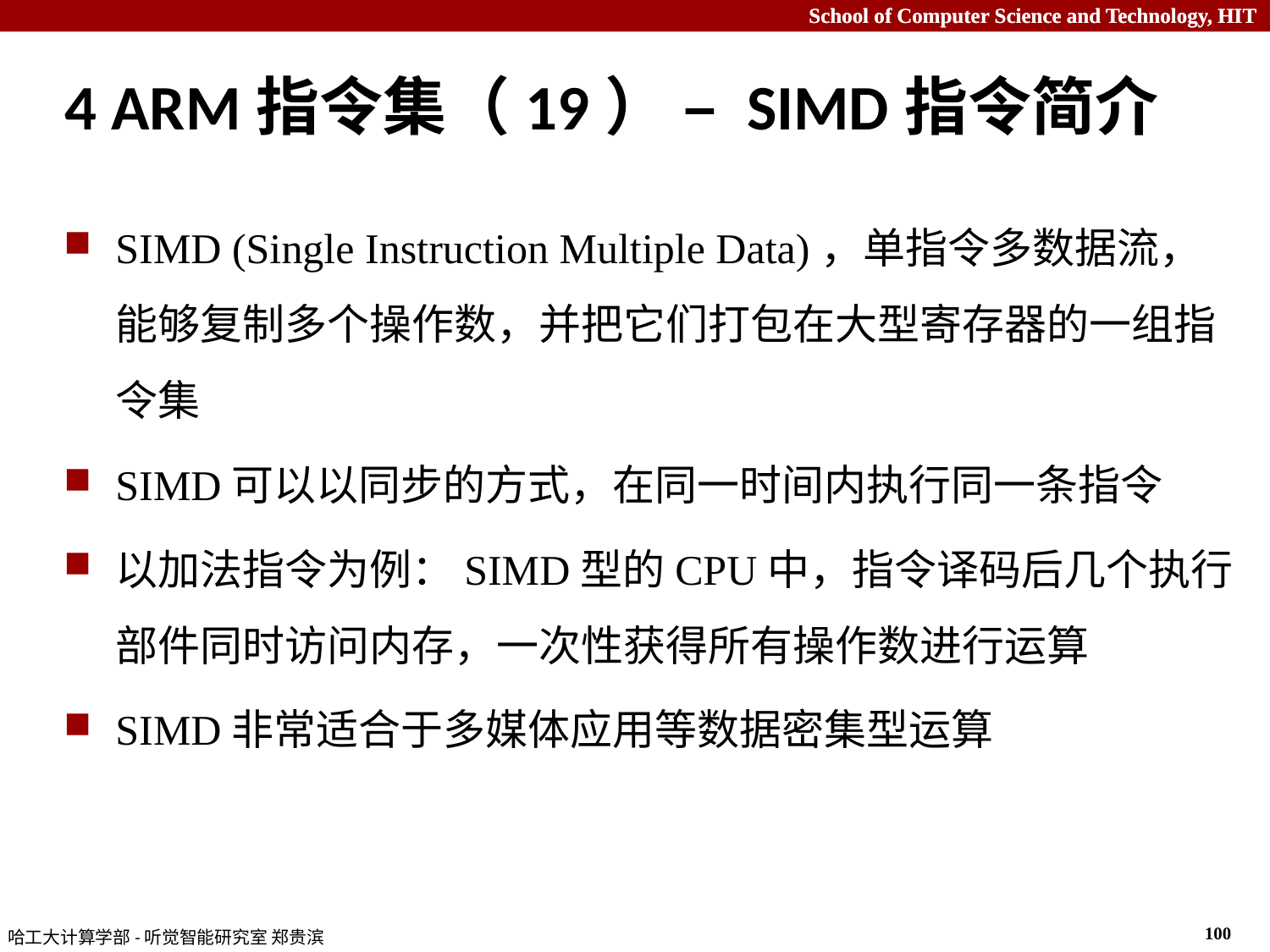

# 4 ARM指令集（19） – SIMD指令简介
SIMD (Single Instruction Multiple Data)，单指令多数据流，能够复制多个操作数，并把它们打包在大型寄存器的一组指令集
SIMD可以以同步的方式，在同一时间内执行同一条指令
以加法指令为例：SIMD型的CPU中，指令译码后几个执行部件同时访问内存，一次性获得所有操作数进行运算
SIMD非常适合于多媒体应用等数据密集型运算